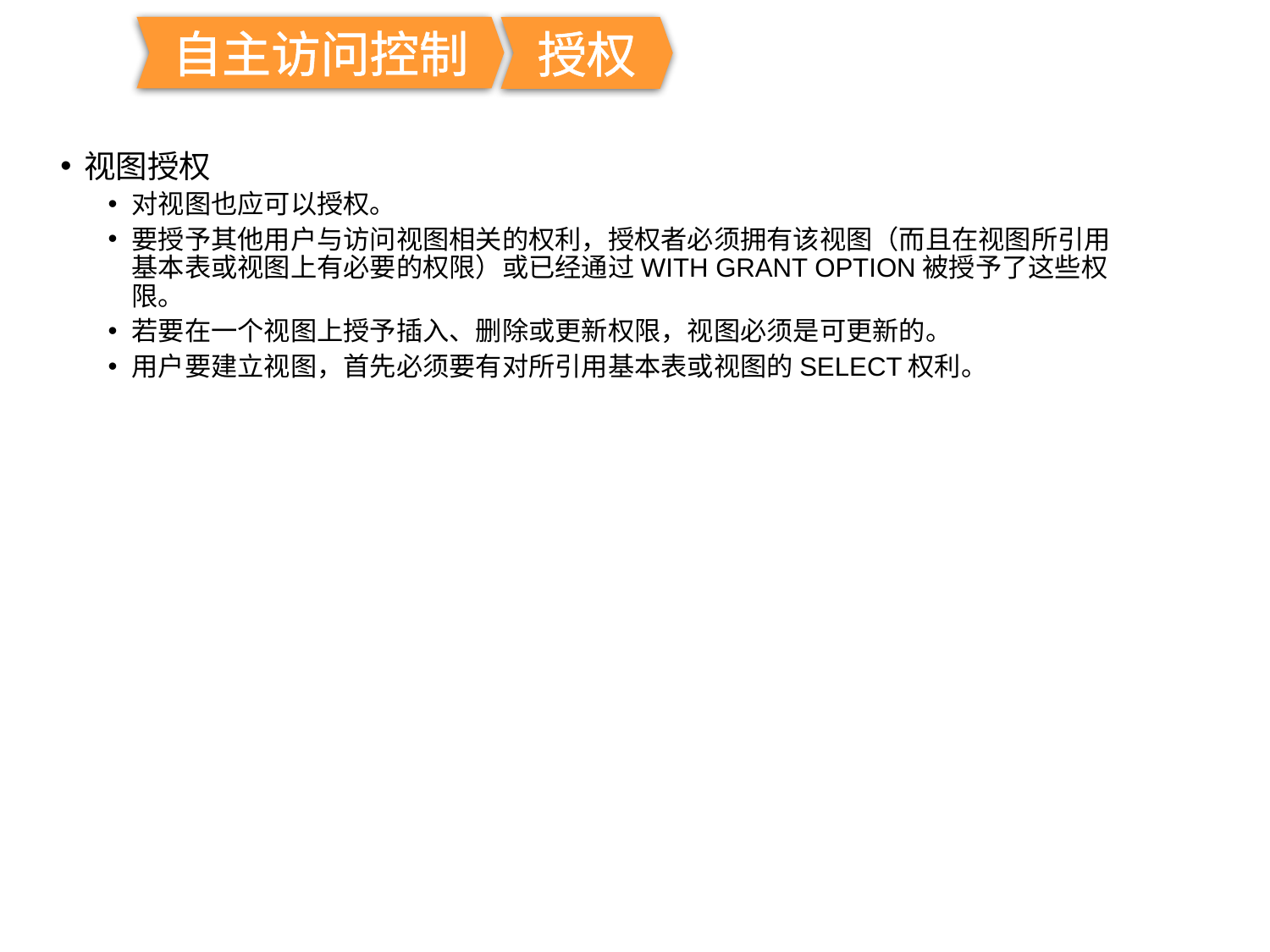

自主访问控制
授权

视图授权
对视图也应可以授权。
要授予其他用户与访问视图相关的权利，授权者必须拥有该视图（而且在视图所引用基本表或视图上有必要的权限）或已经通过WITH GRANT OPTION被授予了这些权限。
若要在一个视图上授予插入、删除或更新权限，视图必须是可更新的。
用户要建立视图，首先必须要有对所引用基本表或视图的SELECT权利。